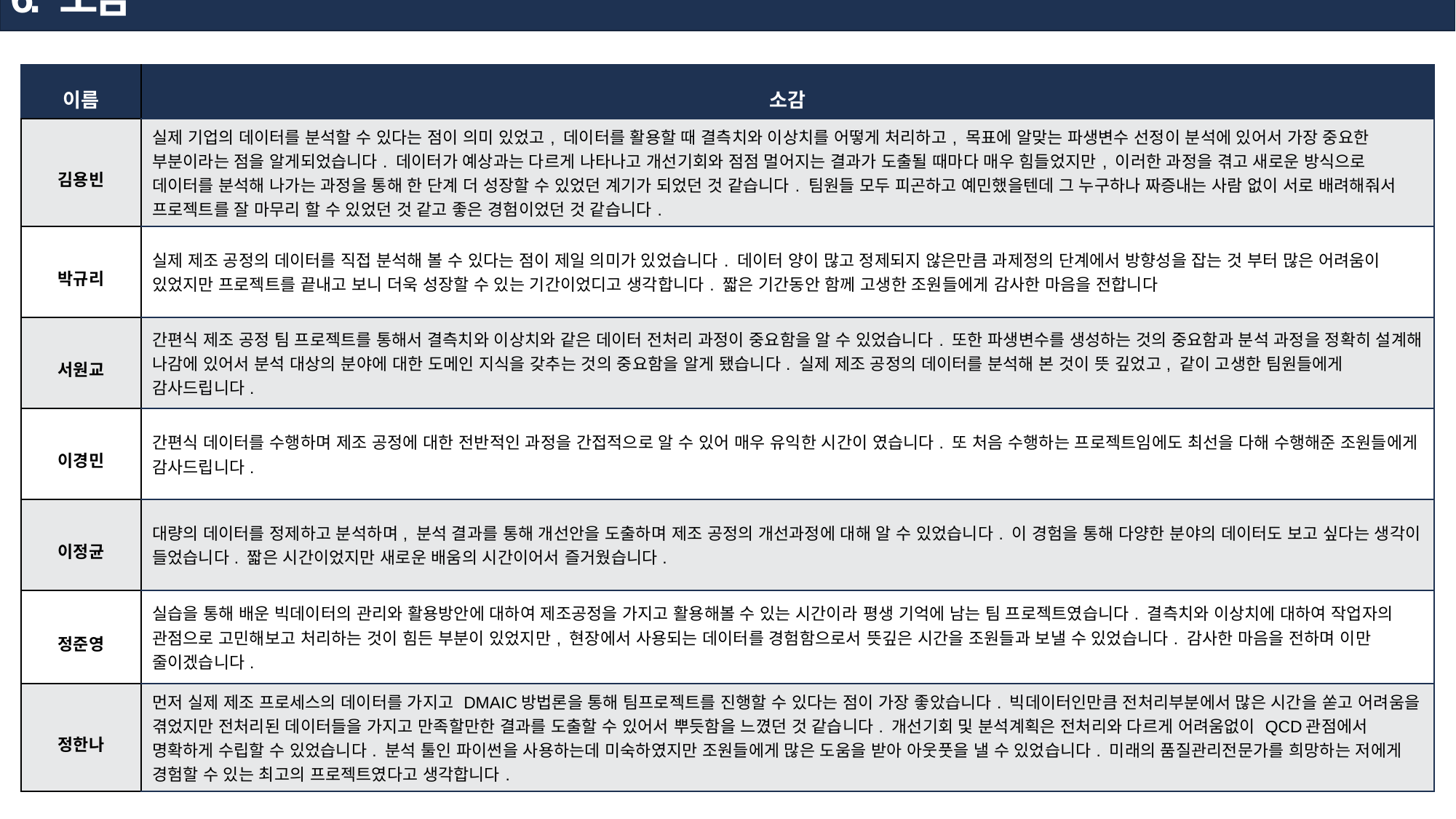

6. 소감
| 이름 | 소감 |
| --- | --- |
| 김용빈 | 실제 기업의 데이터를 분석할 수 있다는 점이 의미 있었고, 데이터를 활용할 때 결측치와 이상치를 어떻게 처리하고, 목표에 알맞는 파생변수 선정이 분석에 있어서 가장 중요한 부분이라는 점을 알게되었습니다. 데이터가 예상과는 다르게 나타나고 개선기회와 점점 멀어지는 결과가 도출될 때마다 매우 힘들었지만, 이러한 과정을 겪고 새로운 방식으로 데이터를 분석해 나가는 과정을 통해 한 단계 더 성장할 수 있었던 계기가 되었던 것 같습니다. 팀원들 모두 피곤하고 예민했을텐데 그 누구하나 짜증내는 사람 없이 서로 배려해줘서 프로젝트를 잘 마무리 할 수 있었던 것 같고 좋은 경험이었던 것 같습니다. |
| 박규리 | 실제 제조 공정의 데이터를 직접 분석해 볼 수 있다는 점이 제일 의미가 있었습니다. 데이터 양이 많고 정제되지 않은만큼 과제정의 단계에서 방향성을 잡는 것 부터 많은 어려움이 있었지만 프로젝트를 끝내고 보니 더욱 성장할 수 있는 기간이었디고 생각합니다. 짧은 기간동안 함께 고생한 조원들에게 감사한 마음을 전합니다 |
| 서원교 | 간편식 제조 공정 팀 프로젝트를 통해서 결측치와 이상치와 같은 데이터 전처리 과정이 중요함을 알 수 있었습니다. 또한 파생변수를 생성하는 것의 중요함과 분석 과정을 정확히 설계해 나감에 있어서 분석 대상의 분야에 대한 도메인 지식을 갖추는 것의 중요함을 알게 됐습니다. 실제 제조 공정의 데이터를 분석해 본 것이 뜻 깊었고, 같이 고생한 팀원들에게 감사드립니다. |
| 이경민 | 간편식 데이터를 수행하며 제조 공정에 대한 전반적인 과정을 간접적으로 알 수 있어 매우 유익한 시간이 였습니다. 또 처음 수행하는 프로젝트임에도 최선을 다해 수행해준 조원들에게 감사드립니다. |
| 이정균 | 대량의 데이터를 정제하고 분석하며, 분석 결과를 통해 개선안을 도출하며 제조 공정의 개선과정에 대해 알 수 있었습니다. 이 경험을 통해 다양한 분야의 데이터도 보고 싶다는 생각이 들었습니다. 짧은 시간이었지만 새로운 배움의 시간이어서 즐거웠습니다. |
| 정준영 | 실습을 통해 배운 빅데이터의 관리와 활용방안에 대하여 제조공정을 가지고 활용해볼 수 있는 시간이라 평생 기억에 남는 팀 프로젝트였습니다. 결측치와 이상치에 대하여 작업자의 관점으로 고민해보고 처리하는 것이 힘든 부분이 있었지만, 현장에서 사용되는 데이터를 경험함으로서 뜻깊은 시간을 조원들과 보낼 수 있었습니다. 감사한 마음을 전하며 이만 줄이겠습니다. |
| 정한나 | 먼저 실제 제조 프로세스의 데이터를 가지고 DMAIC방법론을 통해 팀프로젝트를 진행할 수 있다는 점이 가장 좋았습니다. 빅데이터인만큼 전처리부분에서 많은 시간을 쏟고 어려움을 겪었지만 전처리된 데이터들을 가지고 만족할만한 결과를 도출할 수 있어서 뿌듯함을 느꼈던 것 같습니다. 개선기회 및 분석계획은 전처리와 다르게 어려움없이 QCD관점에서 명확하게 수립할 수 있었습니다. 분석 툴인 파이썬을 사용하는데 미숙하였지만 조원들에게 많은 도움을 받아 아웃풋을 낼 수 있었습니다. 미래의 품질관리전문가를 희망하는 저에게 경험할 수 있는 최고의 프로젝트였다고 생각합니다. |
16